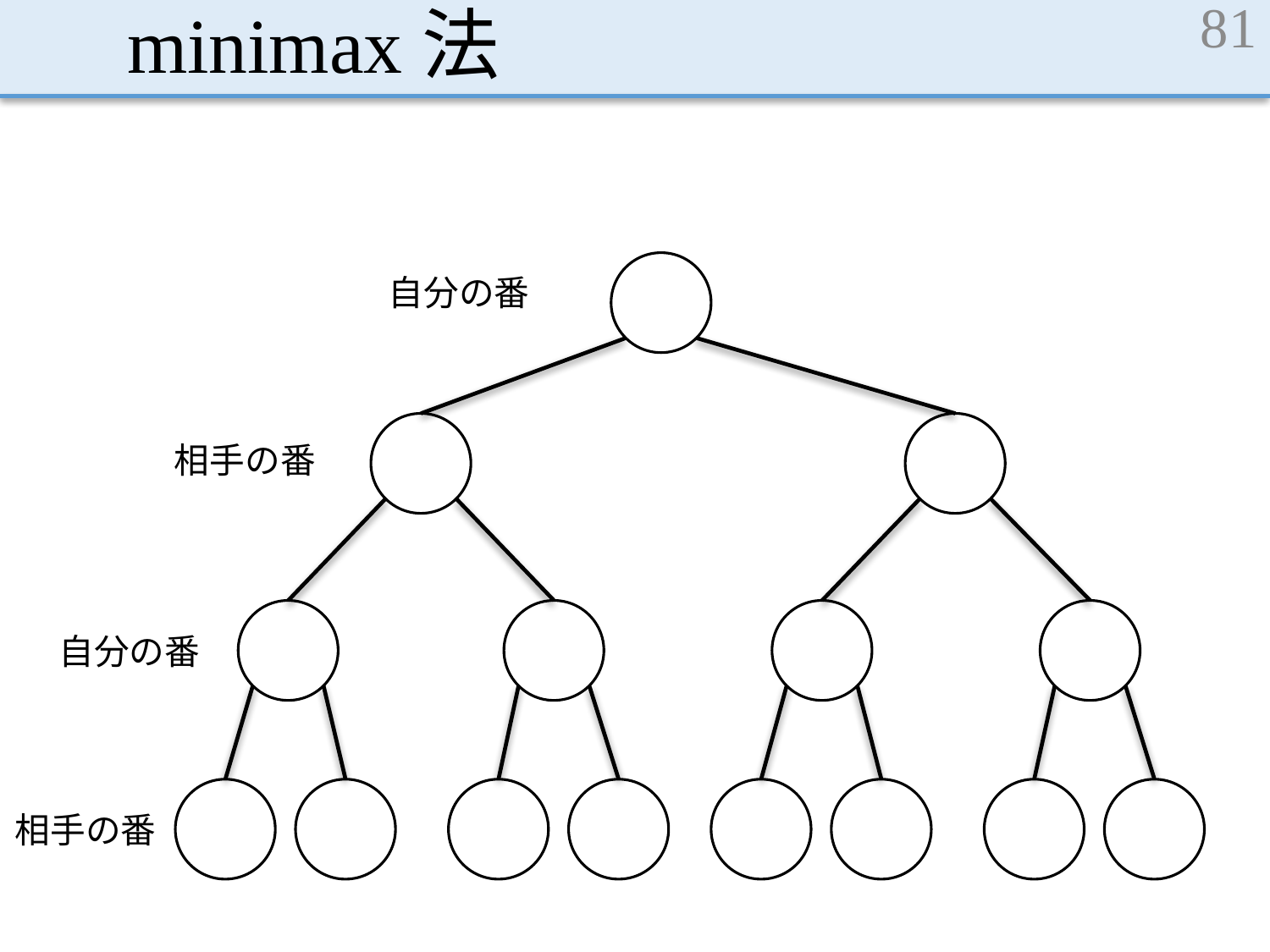

# minimax法
81

自分の番

相手の番

自分の番

相手の番